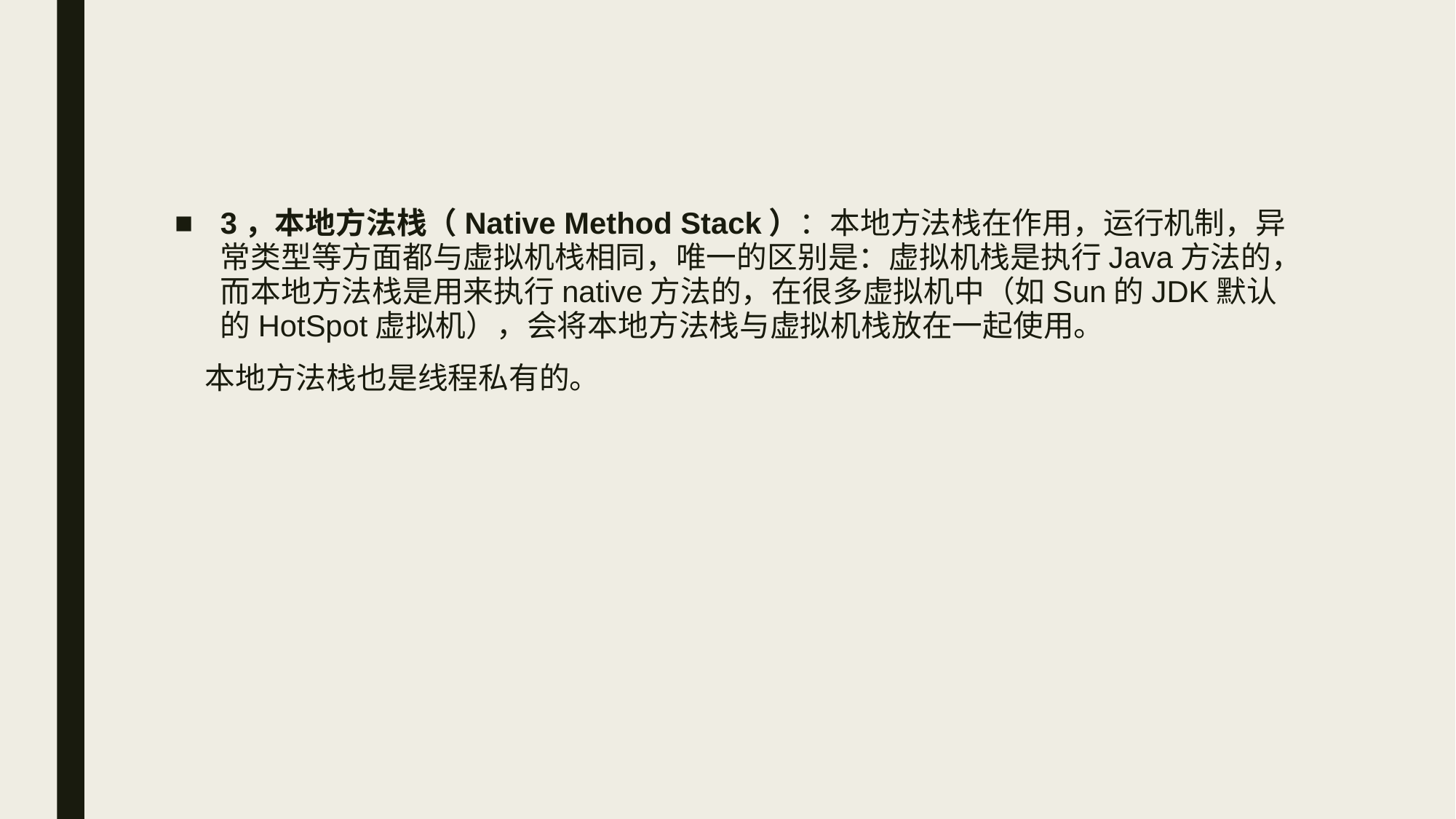

3，本地方法栈（Native Method Stack）：本地方法栈在作用，运行机制，异常类型等方面都与虚拟机栈相同，唯一的区别是：虚拟机栈是执行Java方法的，而本地方法栈是用来执行native方法的，在很多虚拟机中（如Sun的JDK默认的HotSpot虚拟机），会将本地方法栈与虚拟机栈放在一起使用。
　本地方法栈也是线程私有的。